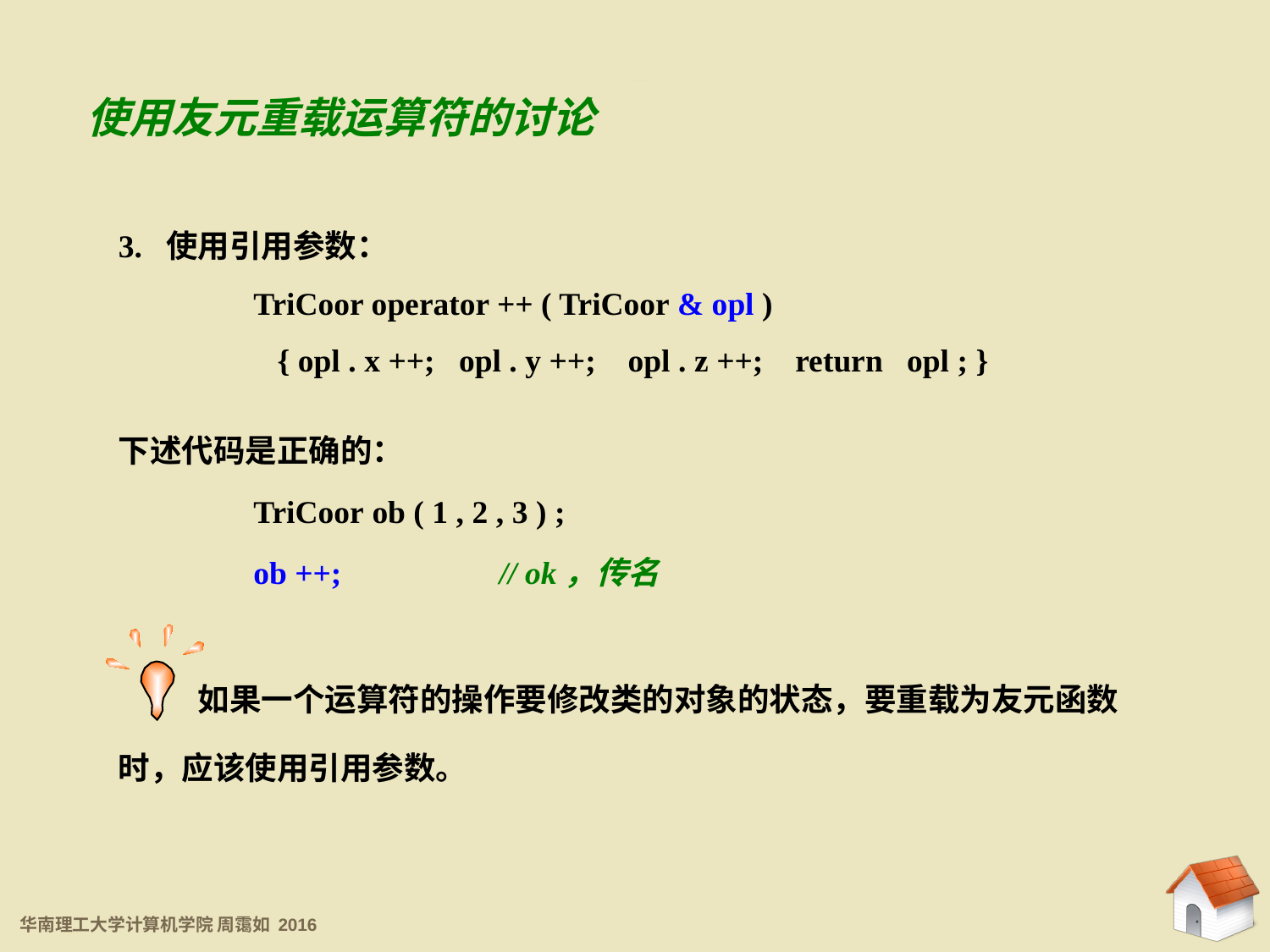

使用友元重载运算符的讨论
7.2.2  用友元函数重载算符
3.  使用引用参数：
	 TriCoor operator ++ ( TriCoor & opl )
	    { opl . x ++;   opl . y ++;    opl . z ++;    return   opl ; }
下述代码是正确的：
	 TriCoor ob ( 1 , 2 , 3 ) ;
	 ob ++;		// ok，传名

          如果一个运算符的操作要修改类的对象的状态，要重载为友元函数时，应该使用引用参数。